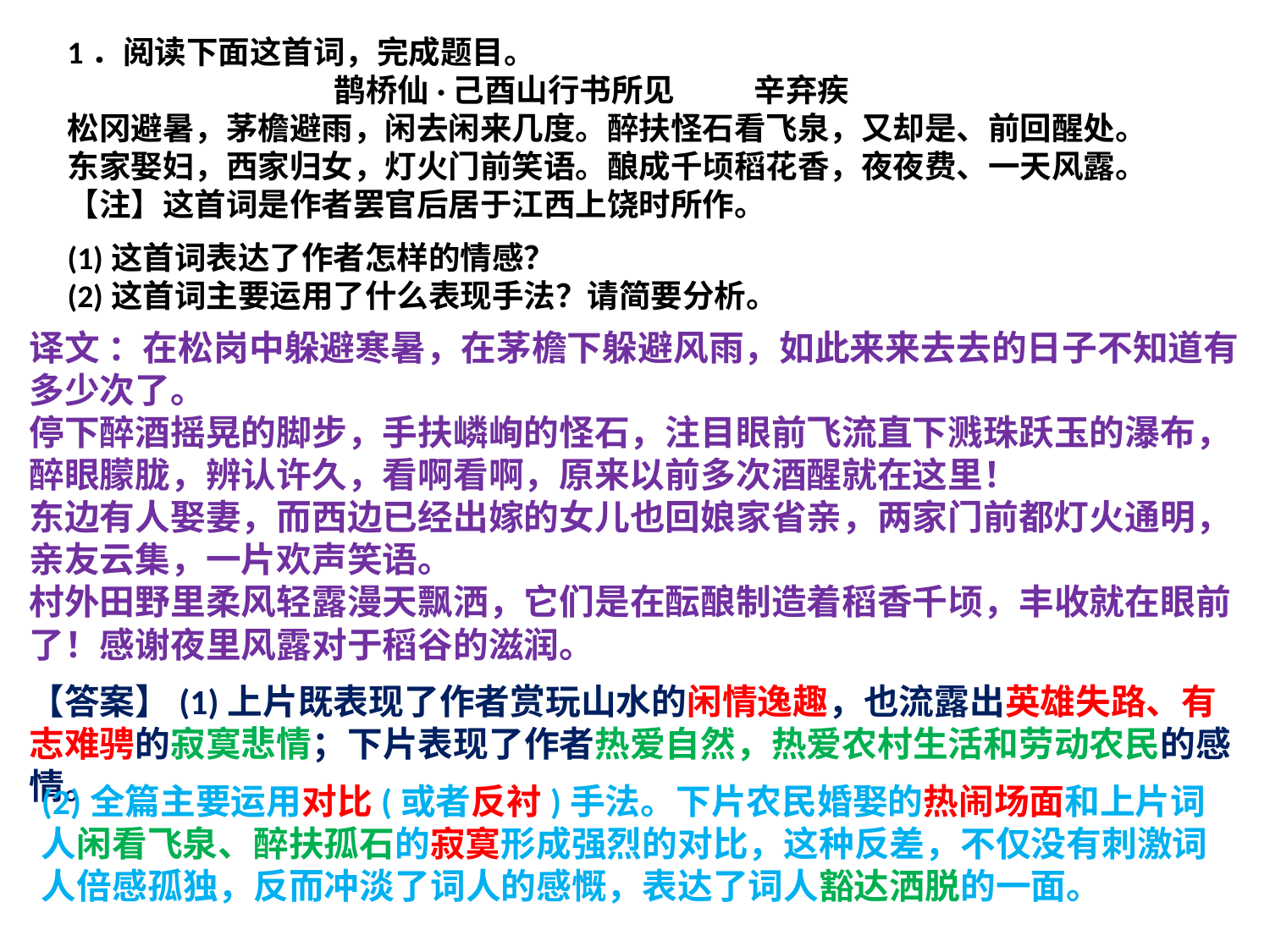

1．阅读下面这首词，完成题目。
                                    鹊桥仙·己酉山行书所见           辛弃疾
松冈避暑，茅檐避雨，闲去闲来几度。醉扶怪石看飞泉，又却是、前回醒处。
东家娶妇，西家归女，灯火门前笑语。酿成千顷稻花香，夜夜费、一天风露。
【注】这首词是作者罢官后居于江西上饶时所作。
(1)这首词表达了作者怎样的情感？
(2)这首词主要运用了什么表现手法？请简要分析。
译文 ：在松岗中躲避寒暑，在茅檐下躲避风雨，如此来来去去的日子不知道有多少次了。
停下醉酒摇晃的脚步，手扶嶙峋的怪石，注目眼前飞流直下溅珠跃玉的瀑布，醉眼朦胧，辨认许久，看啊看啊，原来以前多次酒醒就在这里！
东边有人娶妻，而西边已经出嫁的女儿也回娘家省亲，两家门前都灯火通明，亲友云集，一片欢声笑语。
村外田野里柔风轻露漫天飘洒，它们是在酝酿制造着稻香千顷，丰收就在眼前了！感谢夜里风露对于稻谷的滋润。
【答案】(1)上片既表现了作者赏玩山水的闲情逸趣，也流露出英雄失路、有志难骋的寂寞悲情；下片表现了作者热爱自然，热爱农村生活和劳动农民的感情。
(2)全篇主要运用对比(或者反衬)手法。下片农民婚娶的热闹场面和上片词人闲看飞泉、醉扶孤石的寂寞形成强烈的对比，这种反差，不仅没有刺激词人倍感孤独，反而冲淡了词人的感慨，表达了词人豁达洒脱的一面。